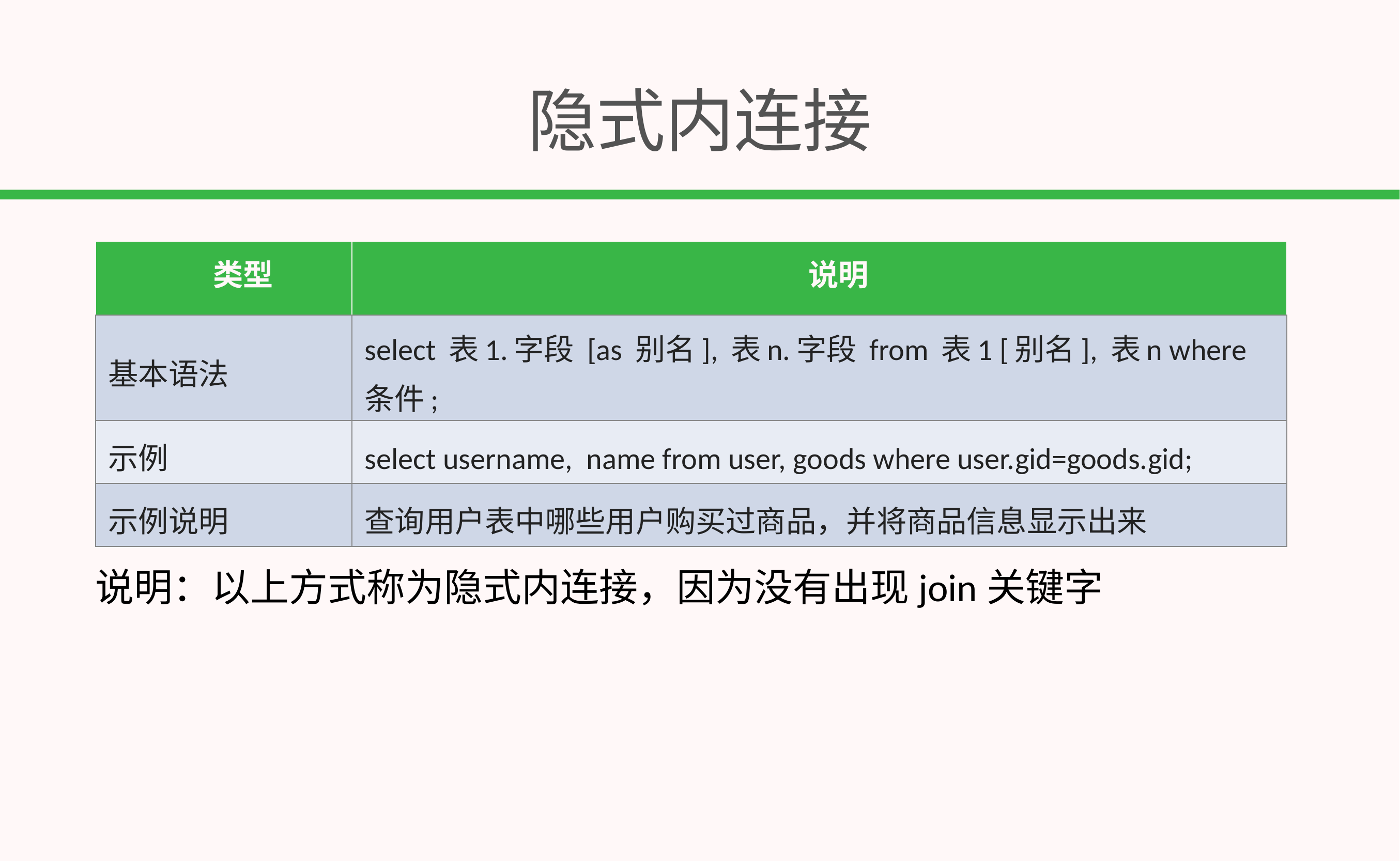

# 隐式内连接
| 类型 | 说明 |
| --- | --- |
| 基本语法 | select 表1.字段 [as 别名], 表n.字段 from 表1 [别名], 表n where 条件; |
| 示例 | select username, name from user, goods where user.gid=goods.gid; |
| 示例说明 | 查询用户表中哪些用户购买过商品，并将商品信息显示出来 |
说明：以上方式称为隐式内连接，因为没有出现join关键字